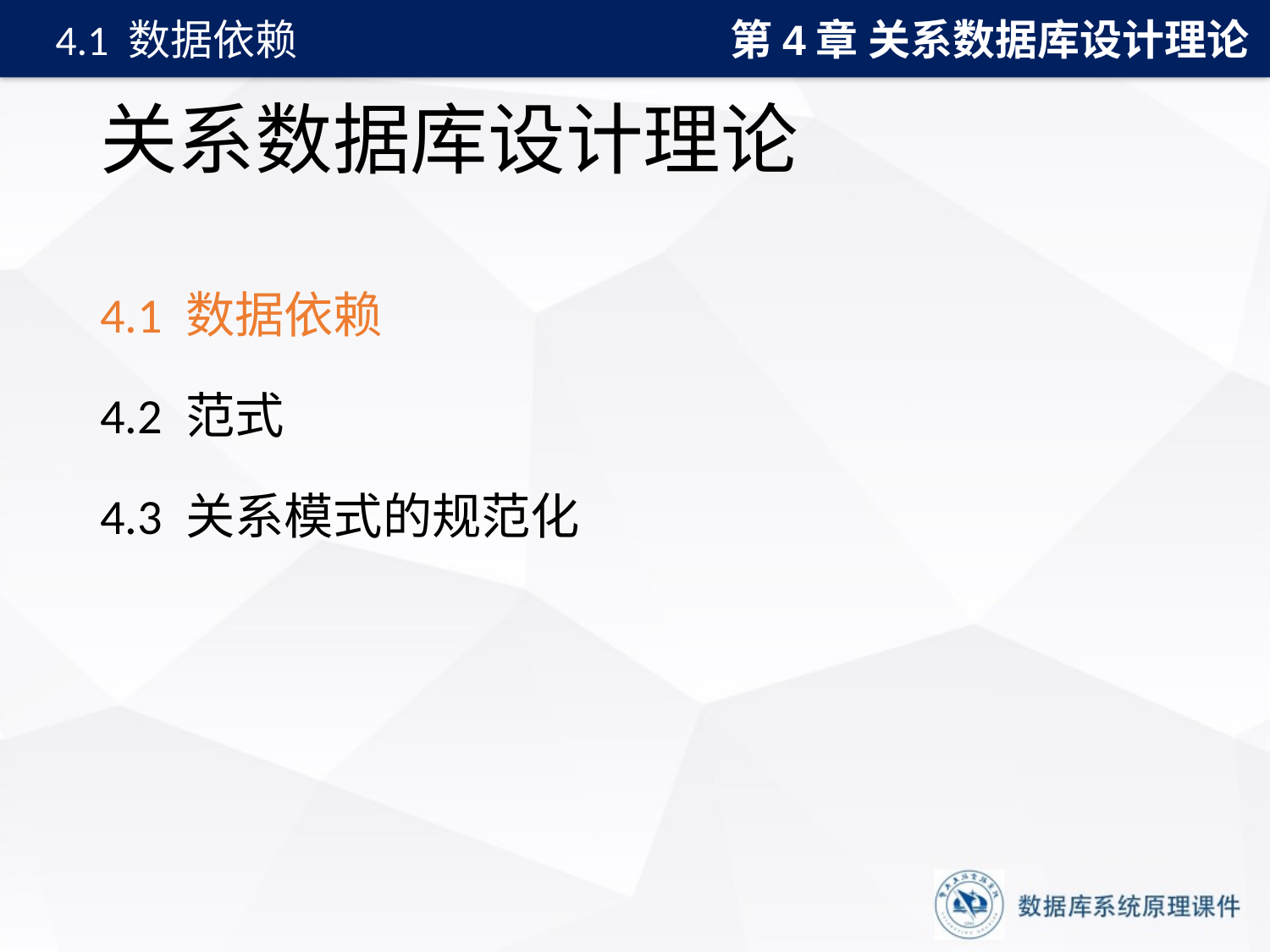

第4章 关系数据库设计理论
4.1 数据依赖
# 关系数据库设计理论
4.1 数据依赖
4.2 范式
4.3 关系模式的规范化